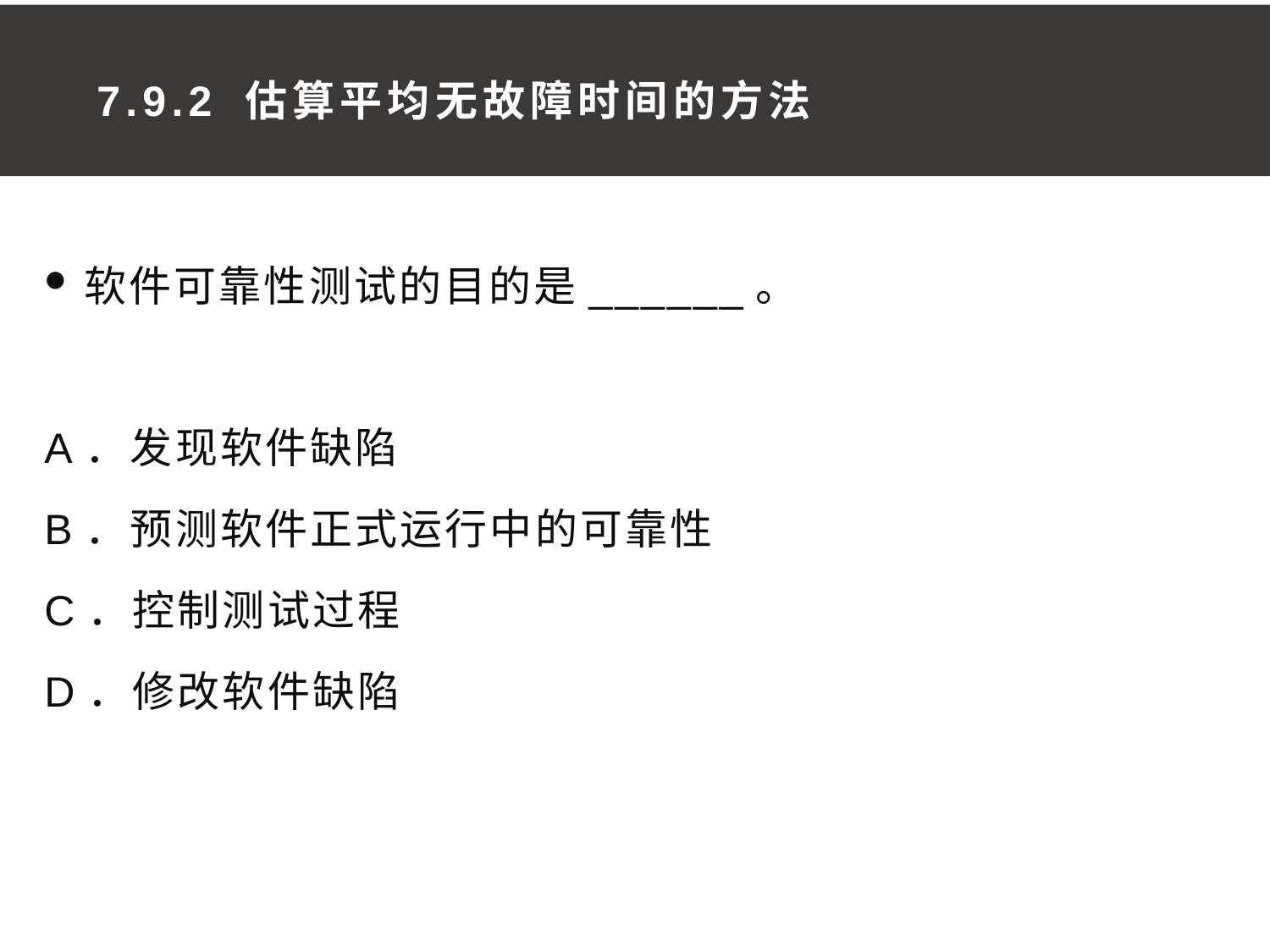

7.9.2 估算平均无故障时间的方法
软件可靠性测试的目的是______。

A．发现软件缺陷
B．预测软件正式运行中的可靠性
C．控制测试过程
D．修改软件缺陷